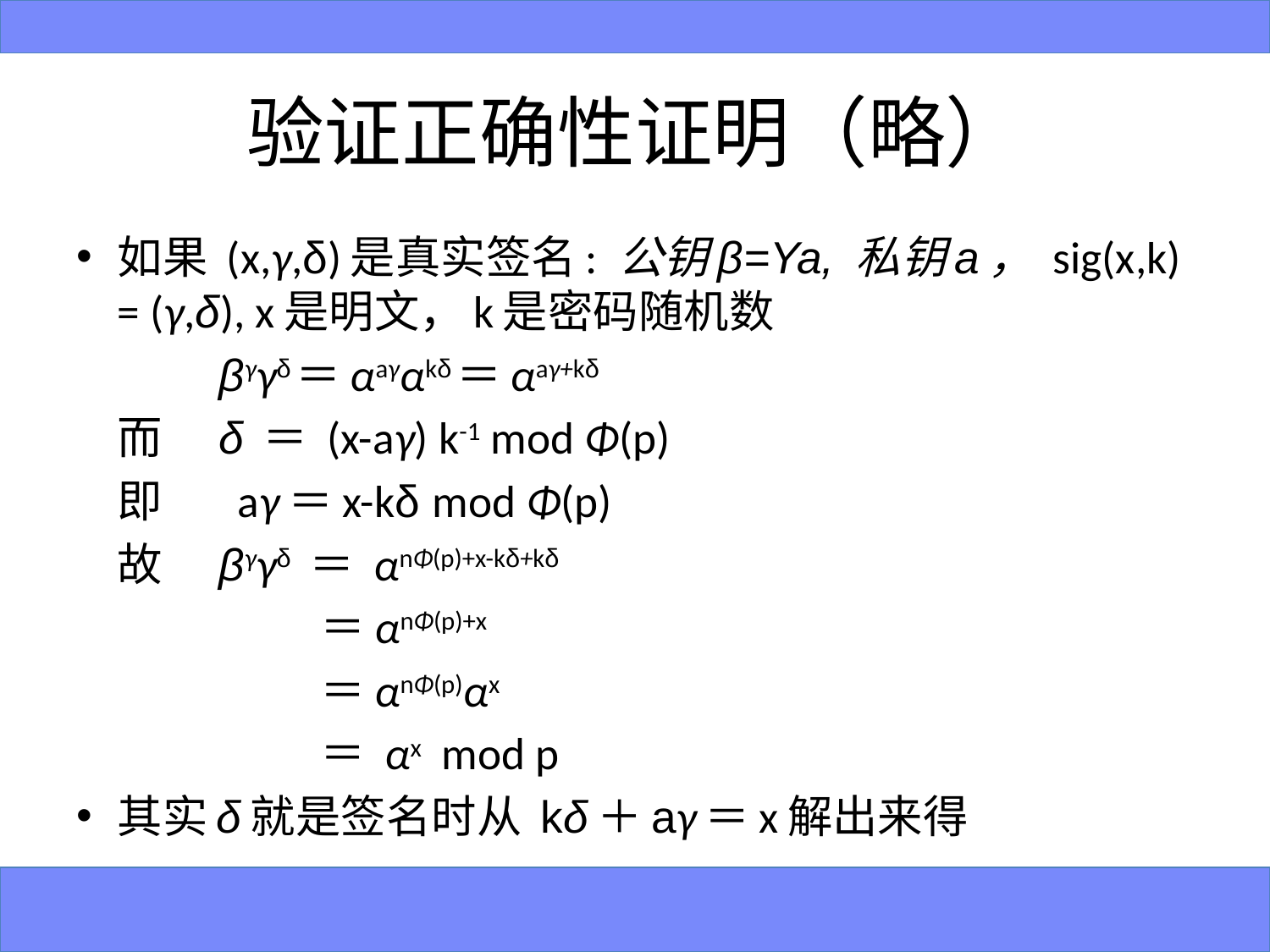

# 验证正确性证明（略）
如果 (x,γ,δ)是真实签名: 公钥β=Ya, 私钥a， sig(x,k) = (γ,δ), x是明文，k是密码随机数
		βγγδ＝αaγαkδ＝αaγ+kδ
	而	δ ＝ (x-aγ) k-1 mod Φ(p)
	即	 aγ＝x-kδ mod Φ(p)
	故	βγγδ ＝ αnΦ(p)+x-kδ+kδ
			＝αnΦ(p)+x
			＝αnΦ(p)αx
			＝ αx  mod p
其实δ就是签名时从 kδ＋aγ＝x解出来得